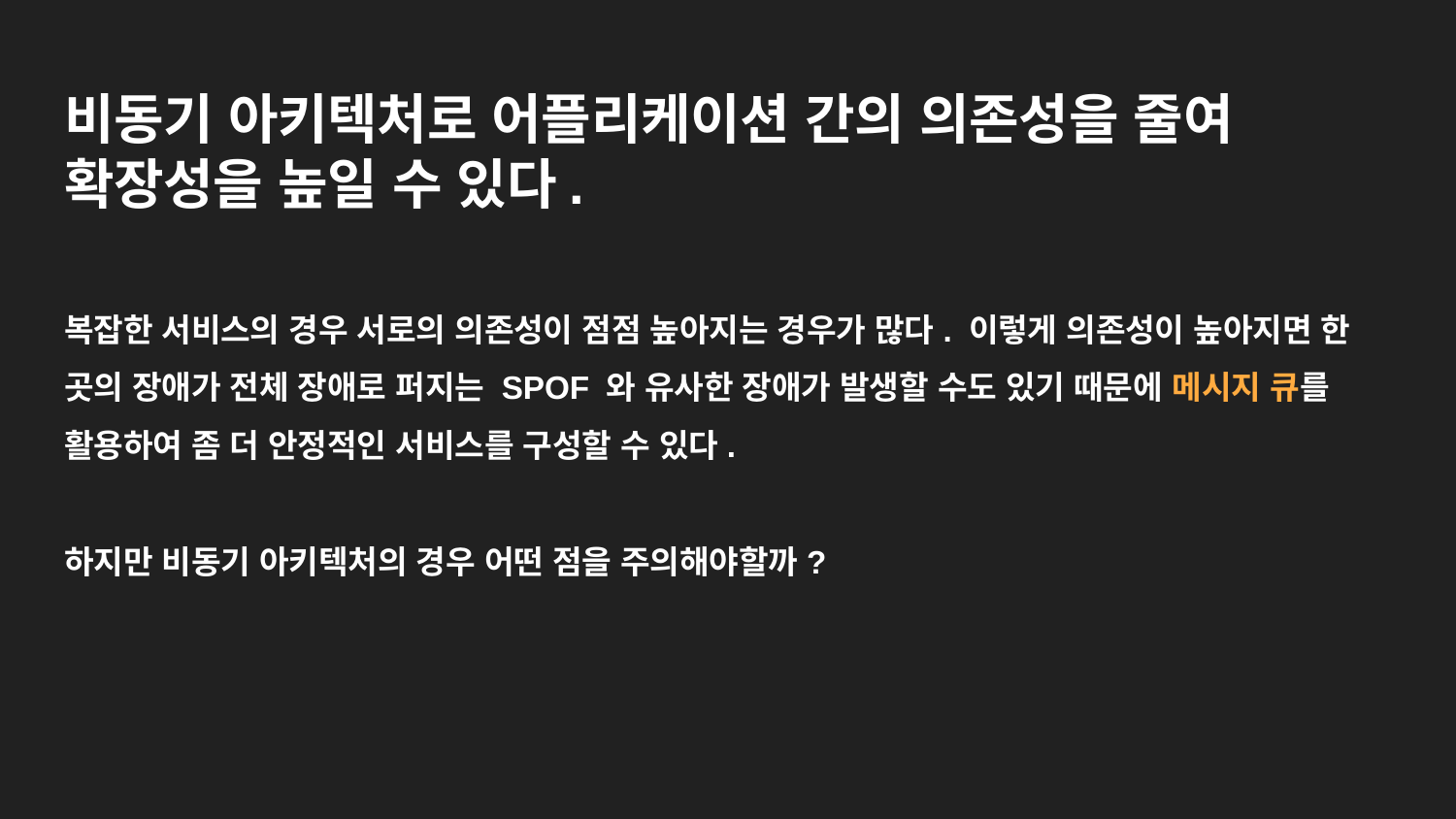

# 비동기 아키텍처로 어플리케이션 간의 의존성을 줄여
확장성을 높일 수 있다.
복잡한 서비스의 경우 서로의 의존성이 점점 높아지는 경우가 많다. 이렇게 의존성이 높아지면 한 곳의 장애가 전체 장애로 퍼지는 SPOF 와 유사한 장애가 발생할 수도 있기 때문에 메시지 큐를 활용하여 좀 더 안정적인 서비스를 구성할 수 있다.

하지만 비동기 아키텍처의 경우 어떤 점을 주의해야할까?